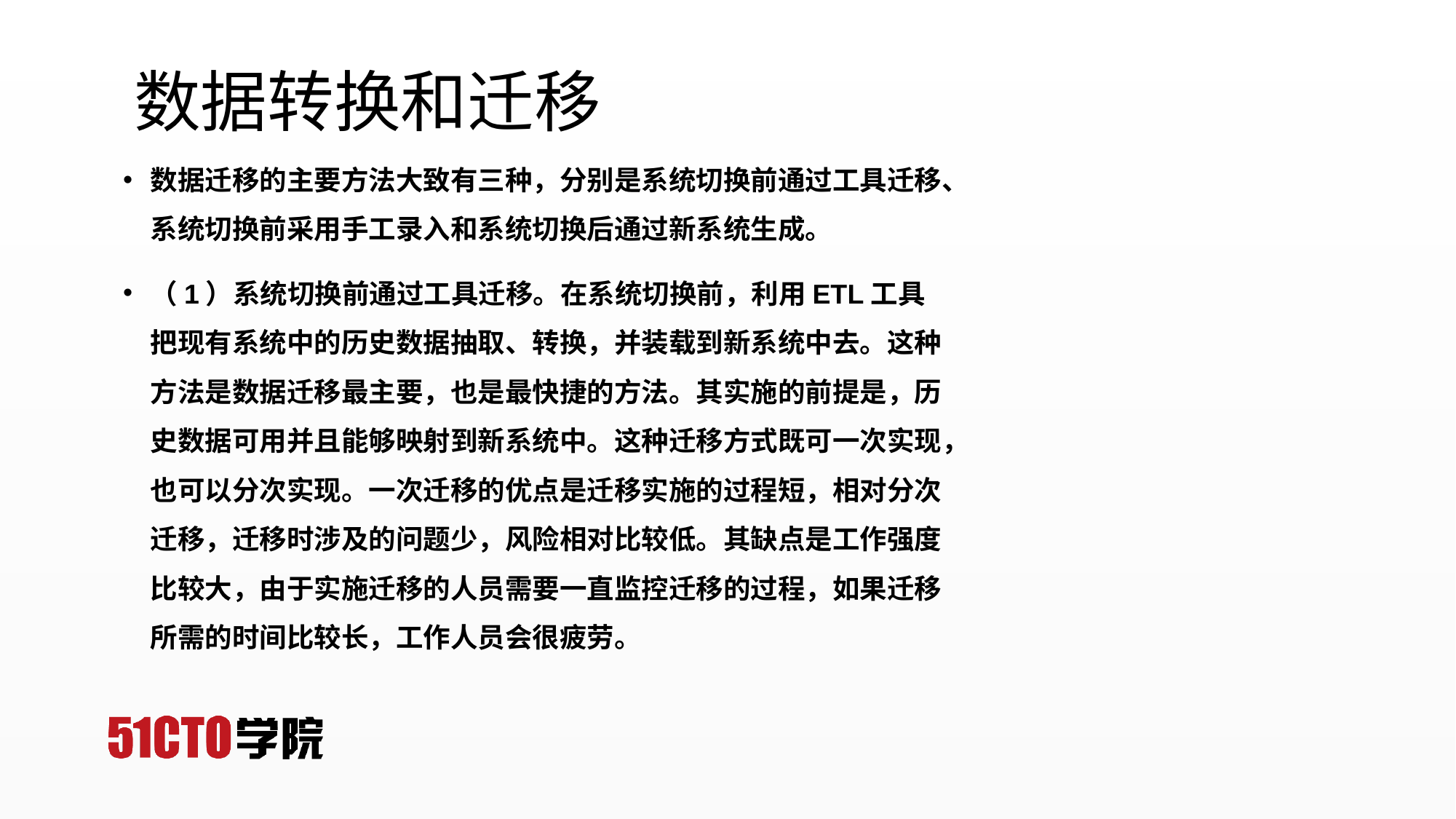

# 数据转换和迁移
数据迁移的主要方法大致有三种，分别是系统切换前通过工具迁移、系统切换前采用手工录入和系统切换后通过新系统生成。
（1）系统切换前通过工具迁移。在系统切换前，利用ETL工具把现有系统中的历史数据抽取、转换，并装载到新系统中去。这种方法是数据迁移最主要，也是最快捷的方法。其实施的前提是，历史数据可用并且能够映射到新系统中。这种迁移方式既可一次实现，也可以分次实现。一次迁移的优点是迁移实施的过程短，相对分次迁移，迁移时涉及的问题少，风险相对比较低。其缺点是工作强度比较大，由于实施迁移的人员需要一直监控迁移的过程，如果迁移所需的时间比较长，工作人员会很疲劳。